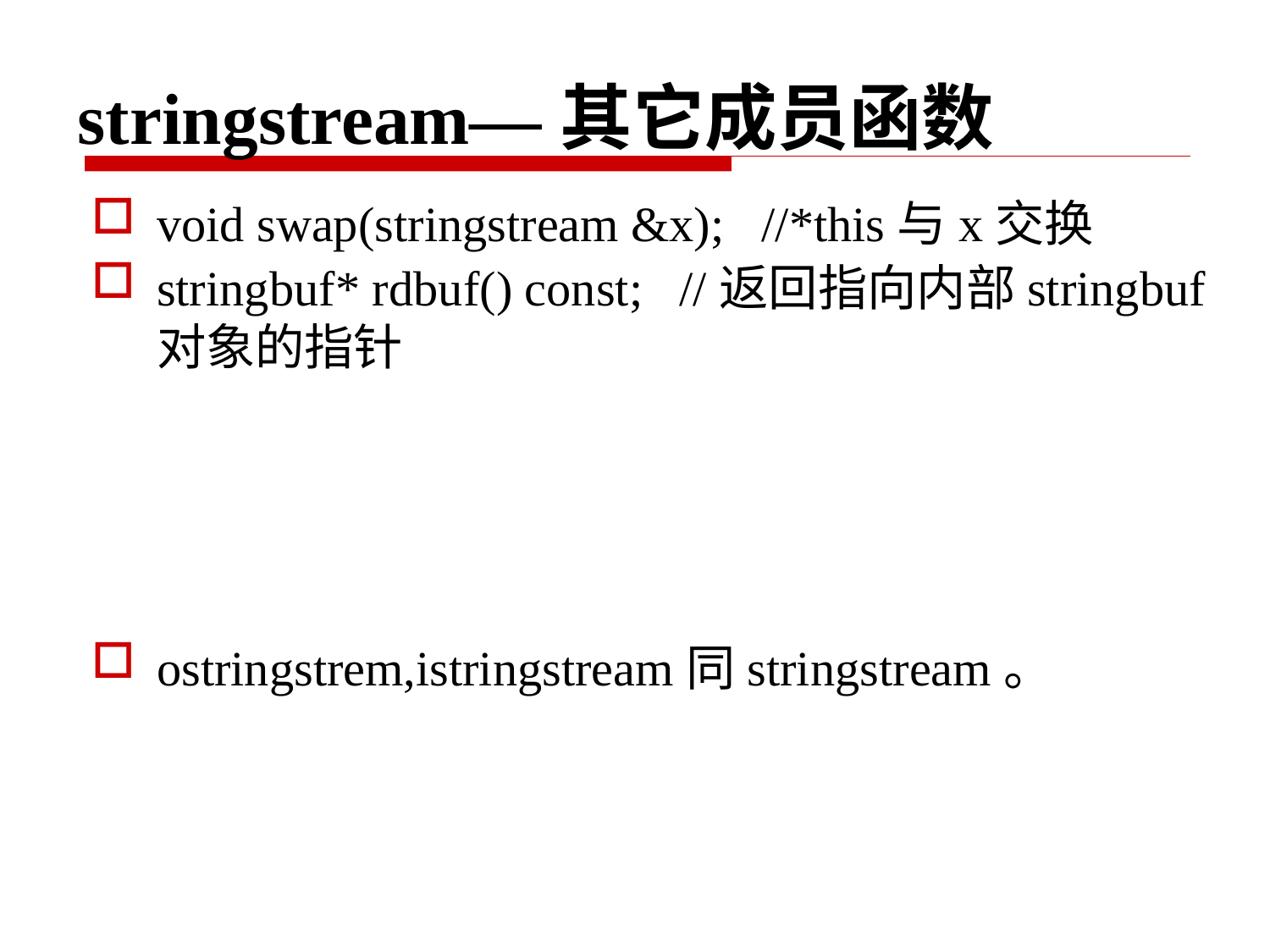

# stringstream—其它成员函数
void swap(stringstream &x);   //*this与x交换
stringbuf* rdbuf() const;   //返回指向内部stringbuf对象的指针

ostringstrem,istringstream同stringstream。